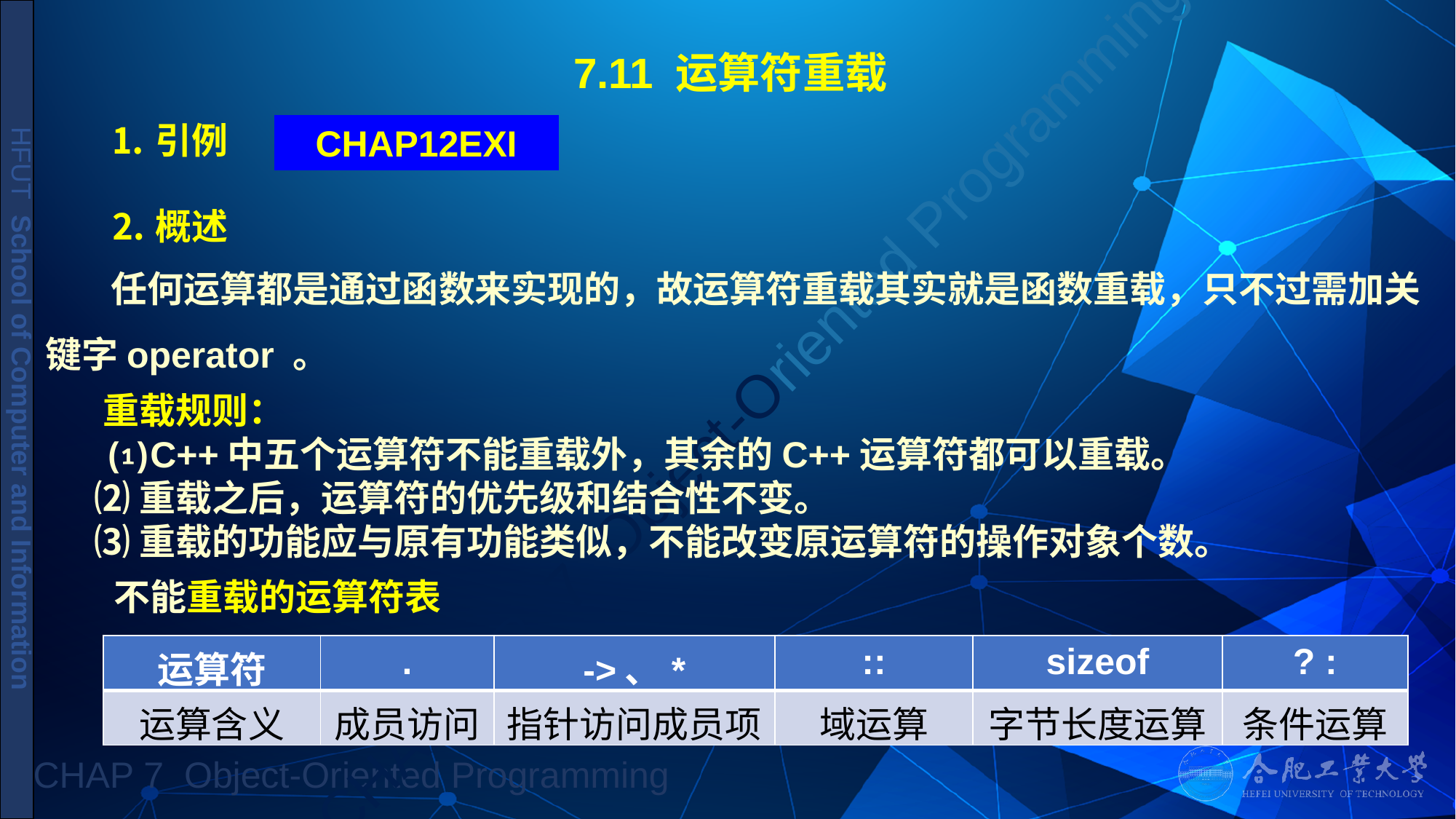

# 7.11 运算符重载
        ⒈引例
CHAP12EXI
        ⒉概述
       任何运算都是通过函数来实现的，故运算符重载其实就是函数重载，只不过需加关键字operator 。
      重载规则：
      ⑴C++中五个运算符不能重载外，其余的C++运算符都可以重载。
      ⑵重载之后，运算符的优先级和结合性不变。
      ⑶重载的功能应与原有功能类似，不能改变原运算符的操作对象个数。
不能重载的运算符表
| 运算符 | . | ->、\* | :: | sizeof | ? : |
| --- | --- | --- | --- | --- | --- |
| 运算含义 | 成员访问 | 指针访问成员项 | 域运算 | 字节长度运算 | 条件运算 |